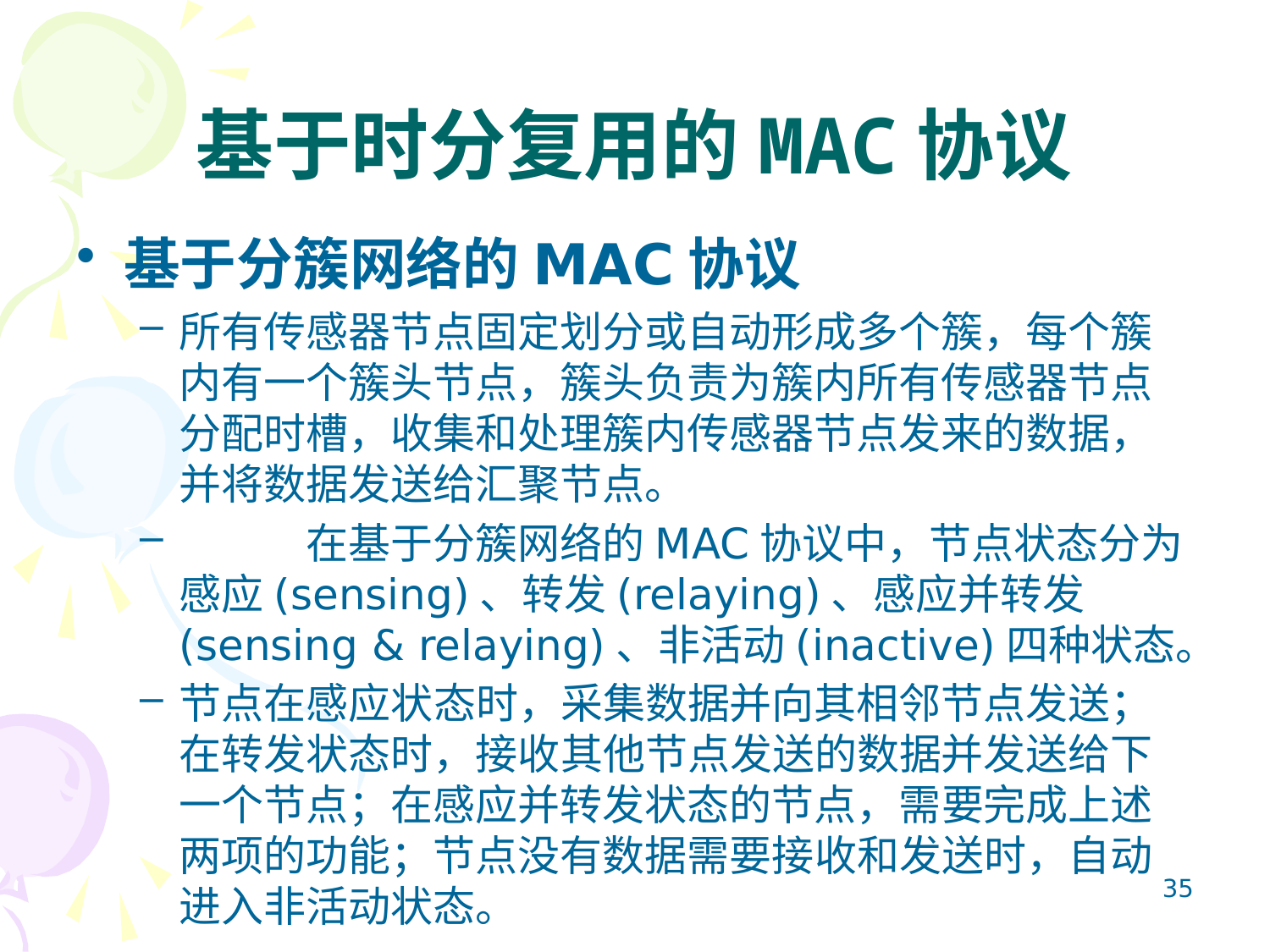

# 基于时分复用的MAC协议
基于分簇网络的MAC协议
所有传感器节点固定划分或自动形成多个簇，每个簇内有一个簇头节点，簇头负责为簇内所有传感器节点分配时槽，收集和处理簇内传感器节点发来的数据，并将数据发送给汇聚节点。
	在基于分簇网络的MAC协议中，节点状态分为感应(sensing)、转发(relaying)、感应并转发(sensing & relaying)、非活动(inactive)四种状态。
节点在感应状态时，采集数据并向其相邻节点发送；在转发状态时，接收其他节点发送的数据并发送给下一个节点；在感应并转发状态的节点，需要完成上述两项的功能；节点没有数据需要接收和发送时，自动进入非活动状态。
35